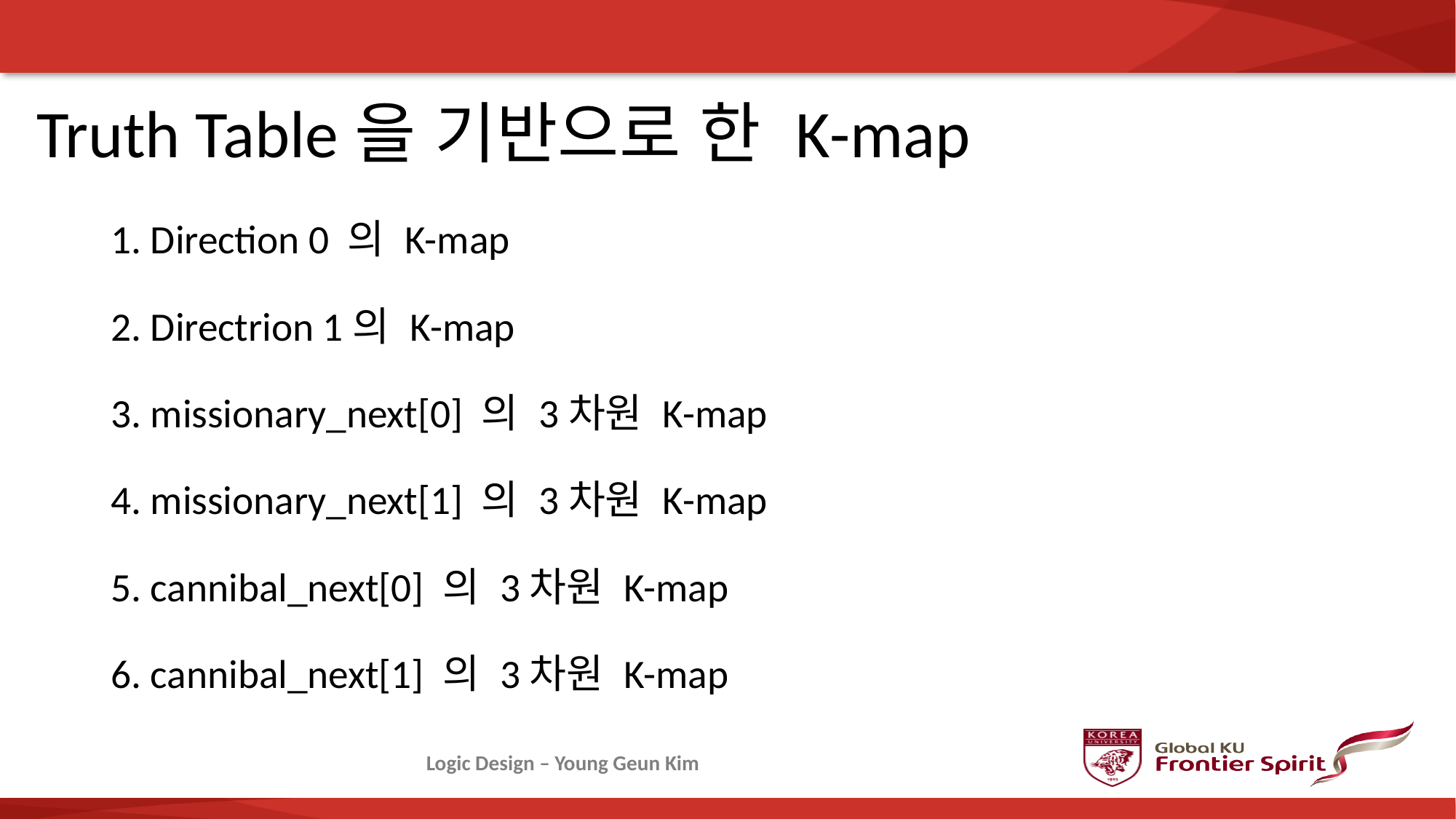

# Truth Table을 기반으로 한 K-map
1. Direction 0 의 K-map
2. Directrion 1의 K-map
3. missionary_next[0] 의 3차원 K-map
4. missionary_next[1] 의 3차원 K-map
5. cannibal_next[0] 의 3차원 K-map
6. cannibal_next[1] 의 3차원 K-map